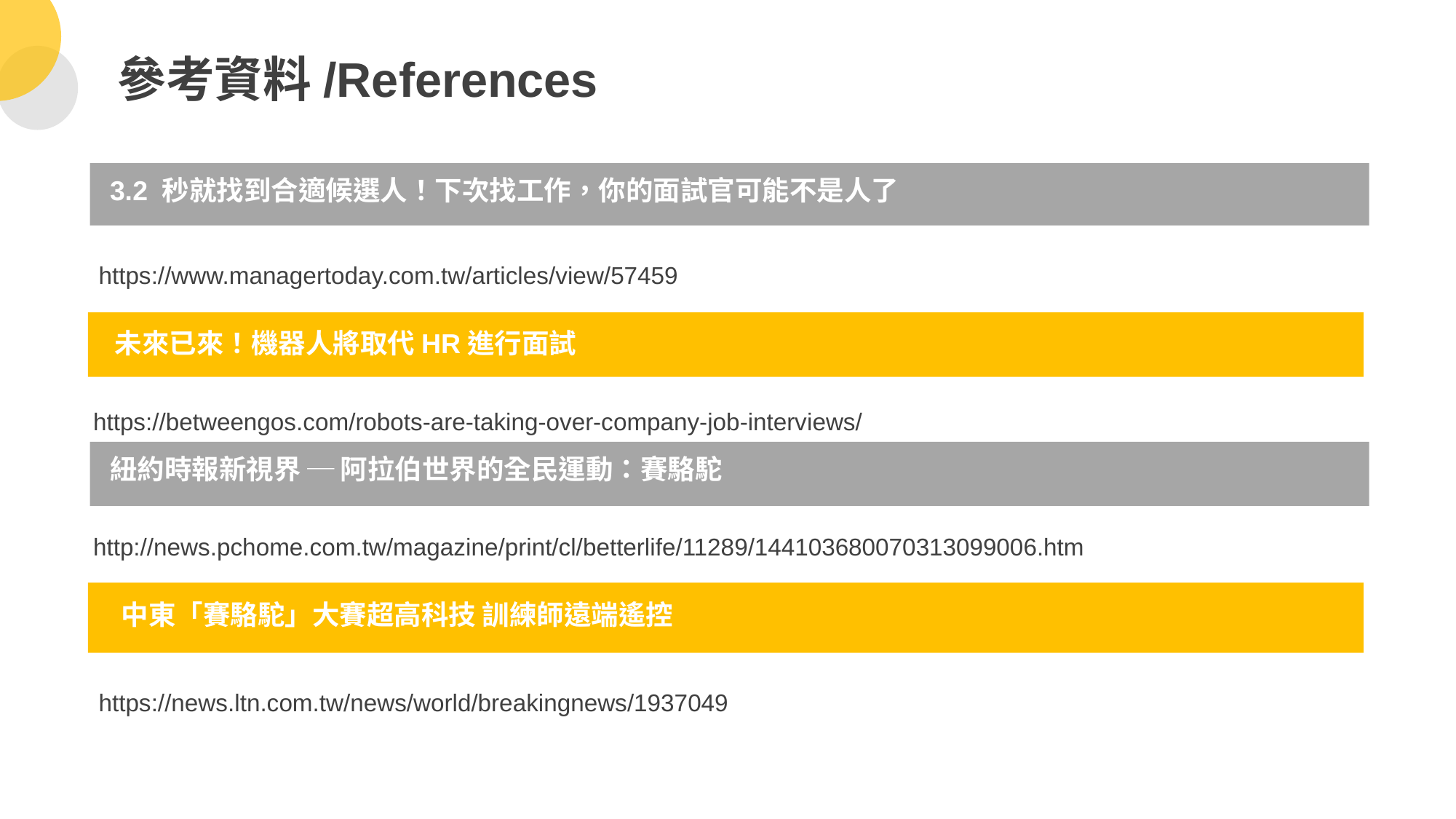

參考資料/References

3.2 秒就找到合適候選人！下次找工作，你的面試官可能不是人了
https://www.managertoday.com.tw/articles/view/57459

未來已來！機器人將取代HR進行面試
https://betweengos.com/robots-are-taking-over-company-job-interviews/

紐約時報新視界 ─ 阿拉伯世界的全民運動：賽駱駝
http://news.pchome.com.tw/magazine/print/cl/betterlife/11289/144103680070313099006.htm

中東「賽駱駝」大賽超高科技 訓練師遠端遙控
https://news.ltn.com.tw/news/world/breakingnews/1937049